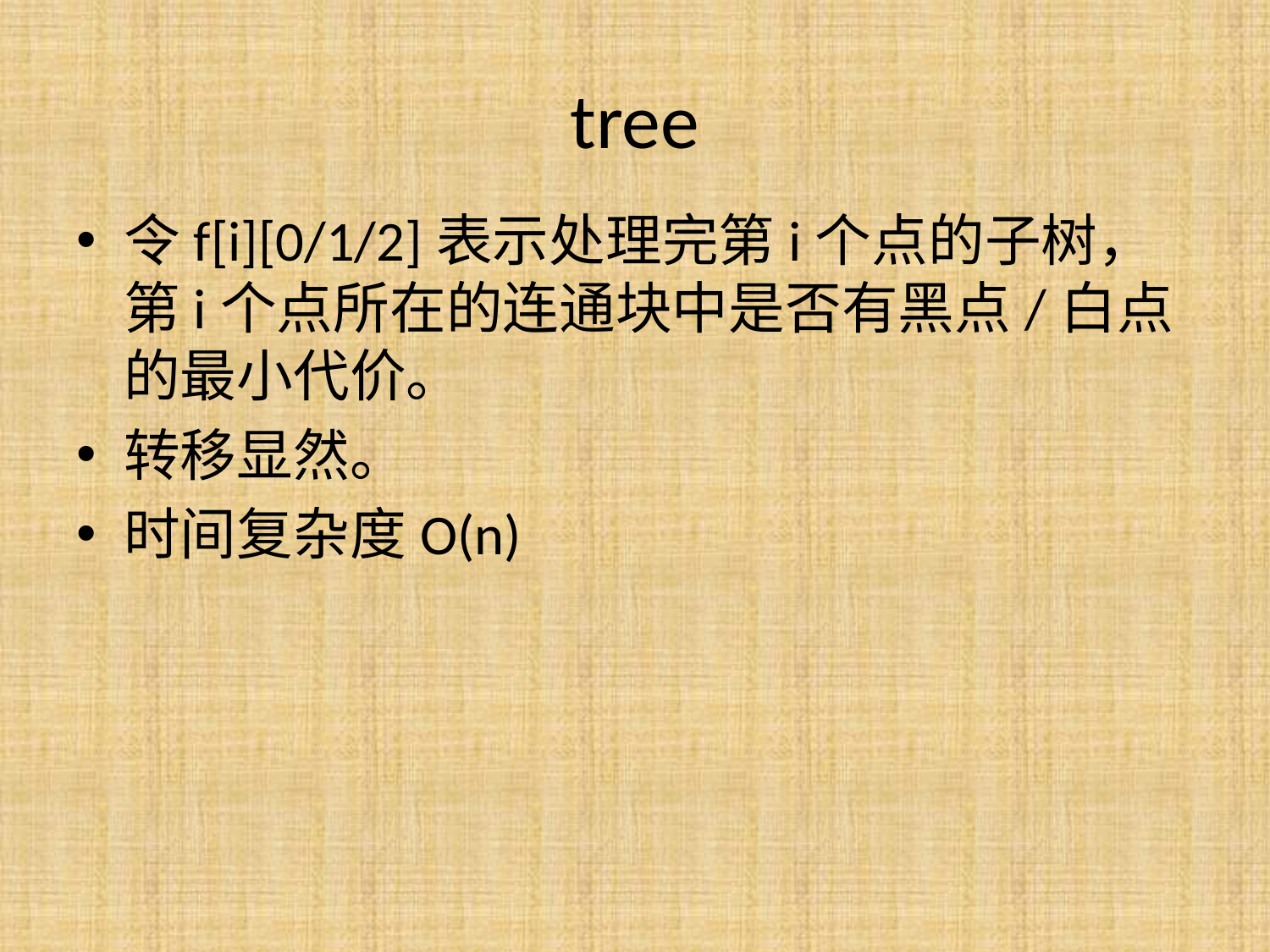

# tree
令f[i][0/1/2]表示处理完第i个点的子树，第i个点所在的连通块中是否有黑点/白点的最小代价。
转移显然。
时间复杂度O(n)